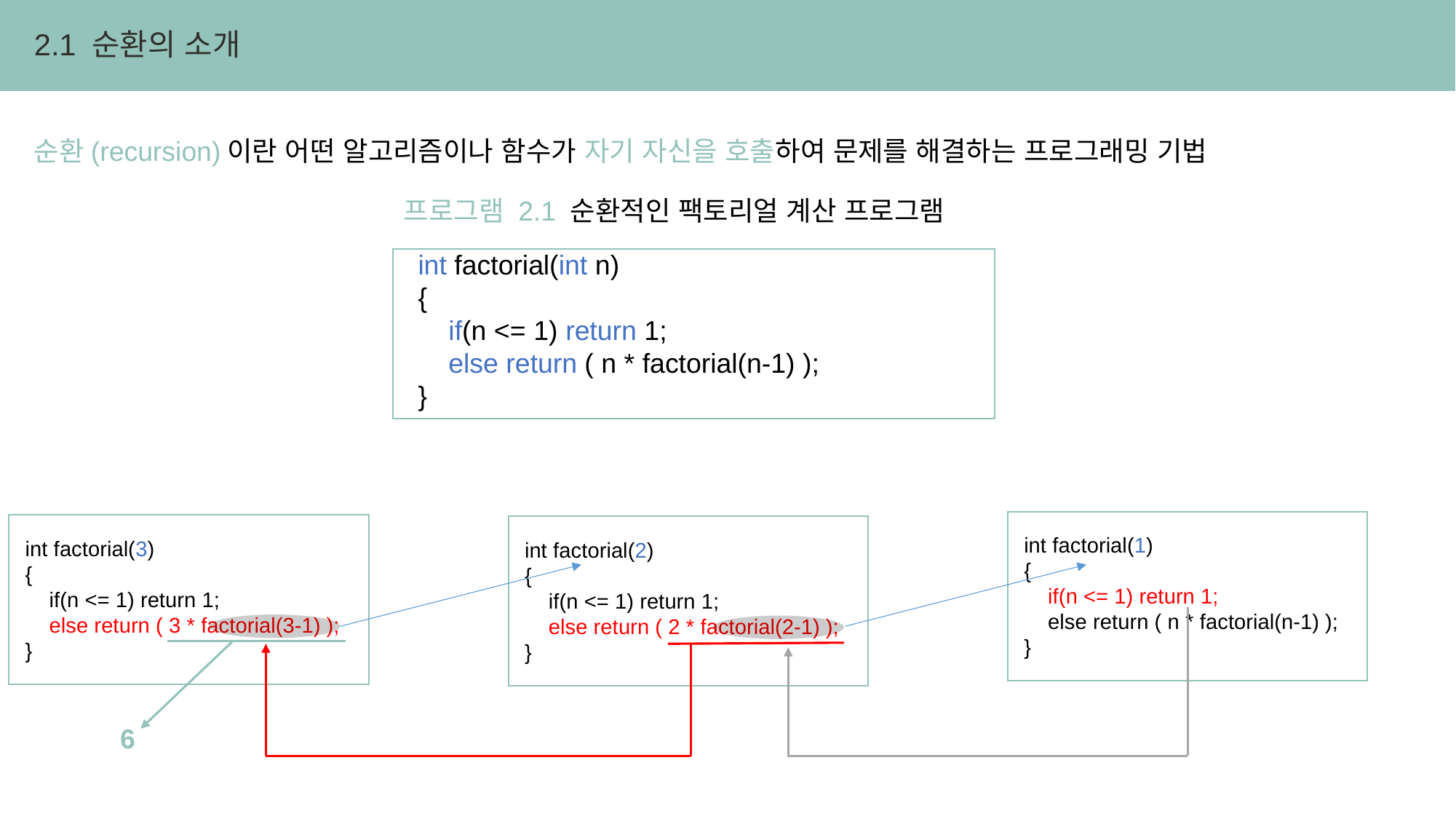

2.1 순환의 소개
순환(recursion)이란 어떤 알고리즘이나 함수가 자기 자신을 호출하여 문제를 해결하는 프로그래밍 기법
프로그램 2.1 순환적인 팩토리얼 계산 프로그램
int factorial(int n)
{
    if(n <= 1) return 1;
    else return ( n * factorial(n-1) );
}

int factorial(1)
{
    if(n <= 1) return 1;
    else return ( n * factorial(n-1) );
}
int factorial(3)
{
    if(n <= 1) return 1;
    else return ( 3 * factorial(3-1) );
}
int factorial(2)
{
    if(n <= 1) return 1;
    else return ( 2 * factorial(2-1) );
}

6